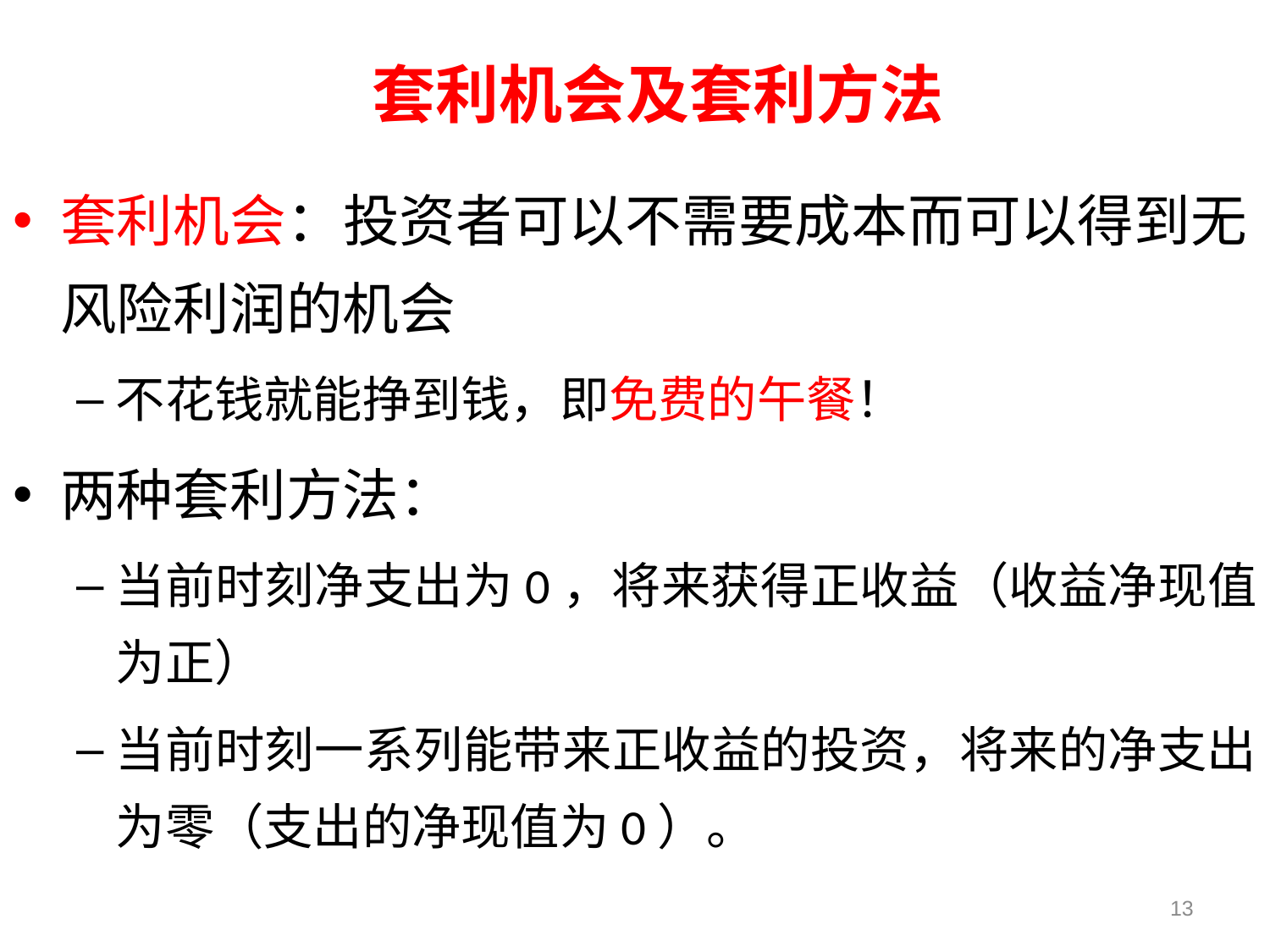

# 套利机会及套利方法
套利机会：投资者可以不需要成本而可以得到无风险利润的机会
不花钱就能挣到钱，即免费的午餐！
两种套利方法：
当前时刻净支出为0，将来获得正收益（收益净现值为正）
当前时刻一系列能带来正收益的投资，将来的净支出为零（支出的净现值为0）。

13